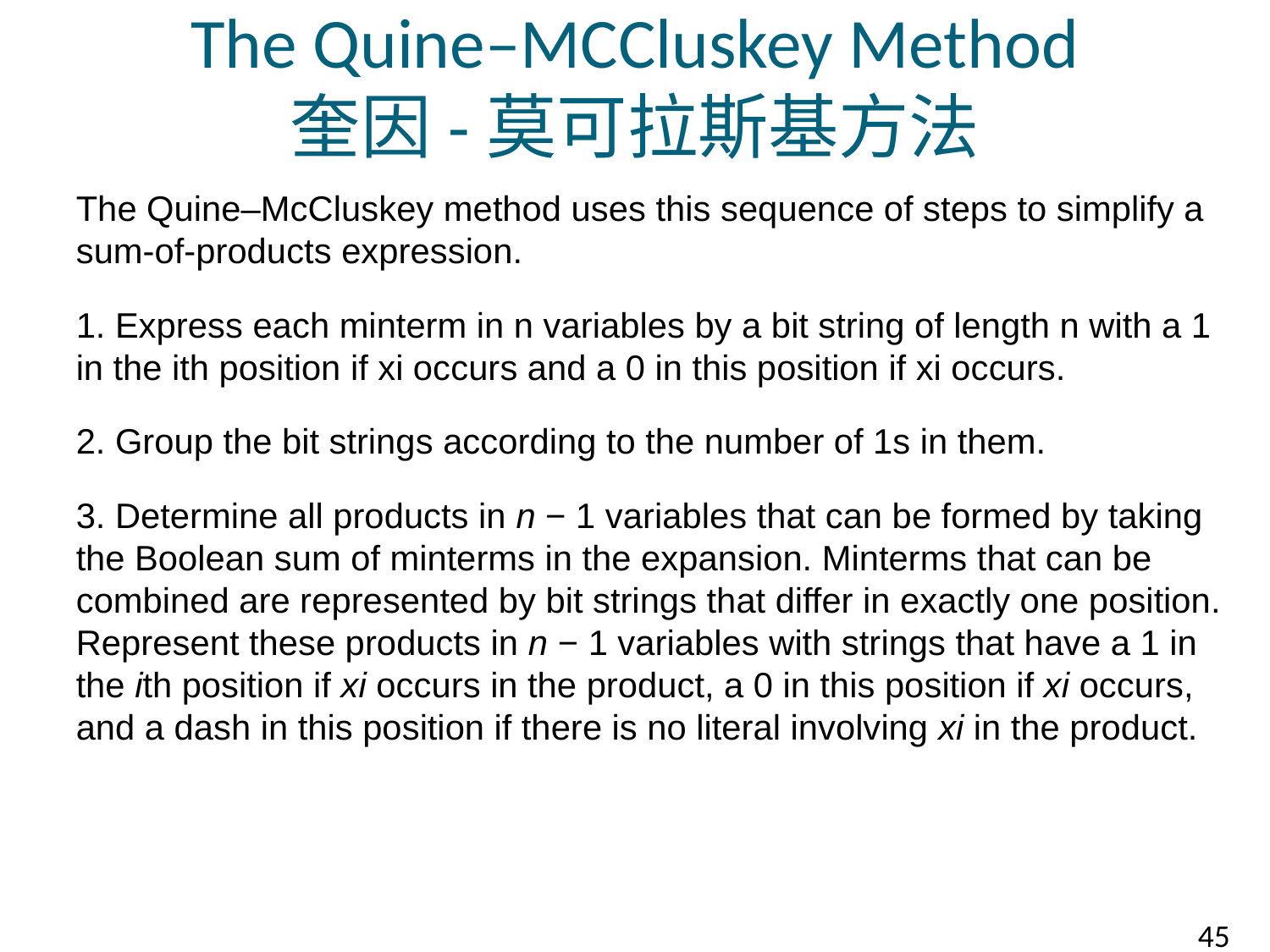

# The Quine–MCCluskey Method 奎因-莫可拉斯基方法
The Quine–McCluskey method uses this sequence of steps to simplify a sum-of-products expression.
1. Express each minterm in n variables by a bit string of length n with a 1 in the ith position if xi occurs and a 0 in this position if xi occurs.
2. Group the bit strings according to the number of 1s in them.
3. Determine all products in n − 1 variables that can be formed by taking the Boolean sum of minterms in the expansion. Minterms that can be combined are represented by bit strings that differ in exactly one position. Represent these products in n − 1 variables with strings that have a 1 in the ith position if xi occurs in the product, a 0 in this position if xi occurs, and a dash in this position if there is no literal involving xi in the product.